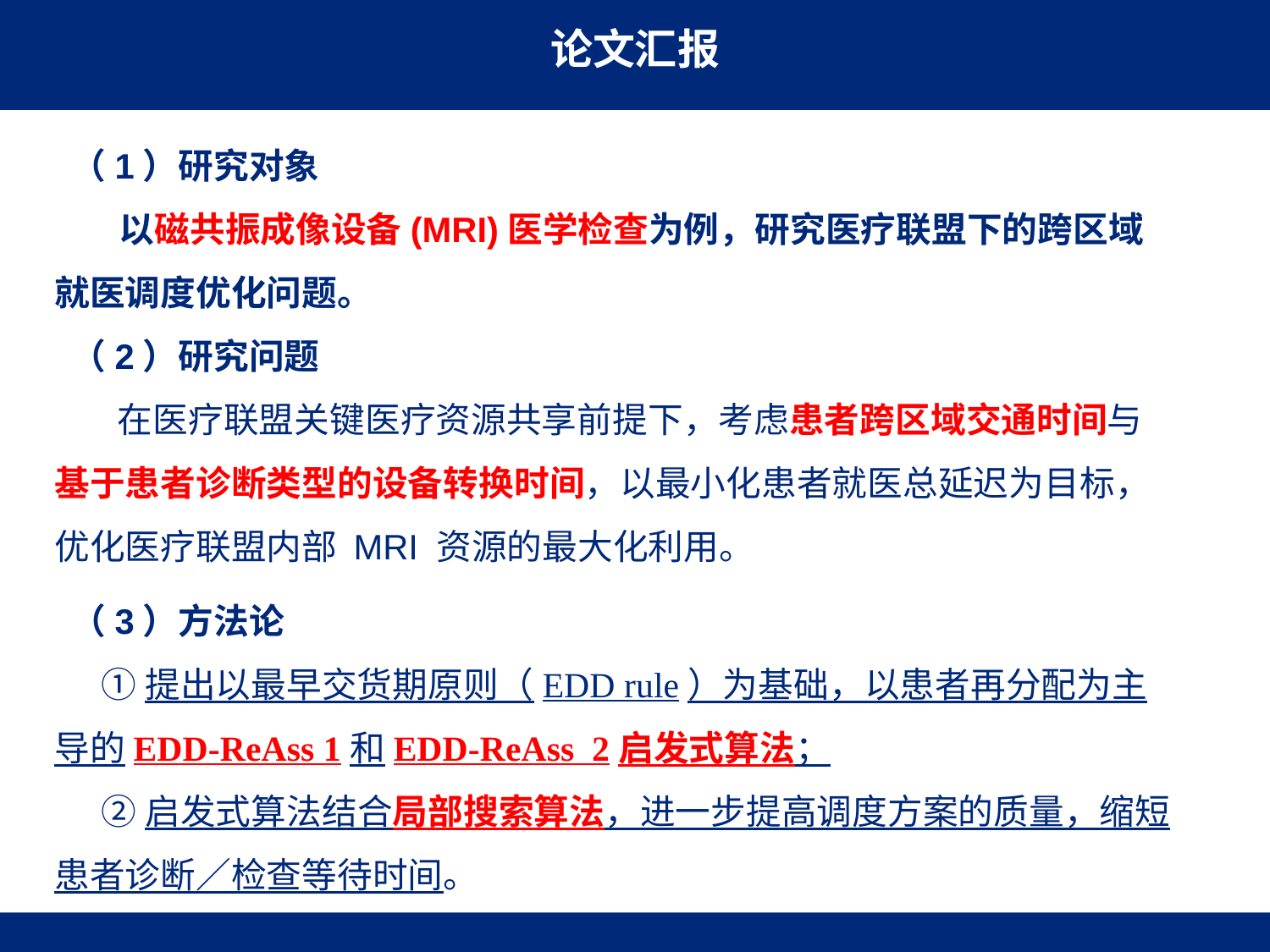

（1）研究对象
       以磁共振成像设备(MRI)医学检查为例，研究医疗联盟下的跨区域就医调度优化问题。
 （2）研究问题
       在医疗联盟关键医疗资源共享前提下，考虑患者跨区域交通时间与基于患者诊断类型的设备转换时间，以最小化患者就医总延迟为目标，优化医疗联盟内部 MRI 资源的最大化利用。

 （3）方法论
      ①提出以最早交货期原则（EDD rule）为基础，以患者再分配为主导的EDD-ReAss 1和EDD-ReAss  2启发式算法；
      ②启发式算法结合局部搜索算法，进一步提高调度方案的质量，缩短患者诊断／检查等待时间。